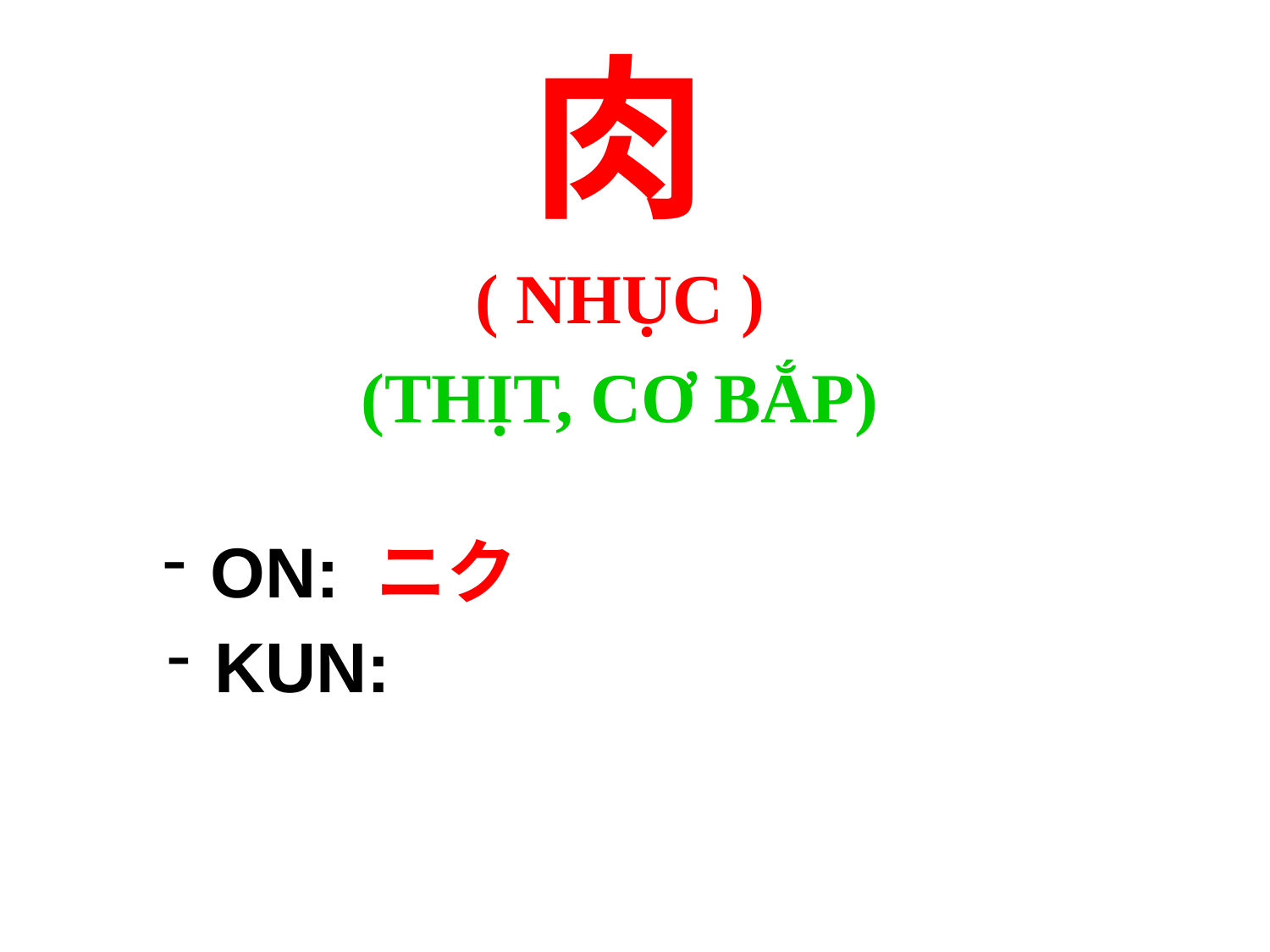

肉
( NHỤC )
(THỊT, CƠ BẮP)

ON: ニク

KUN: